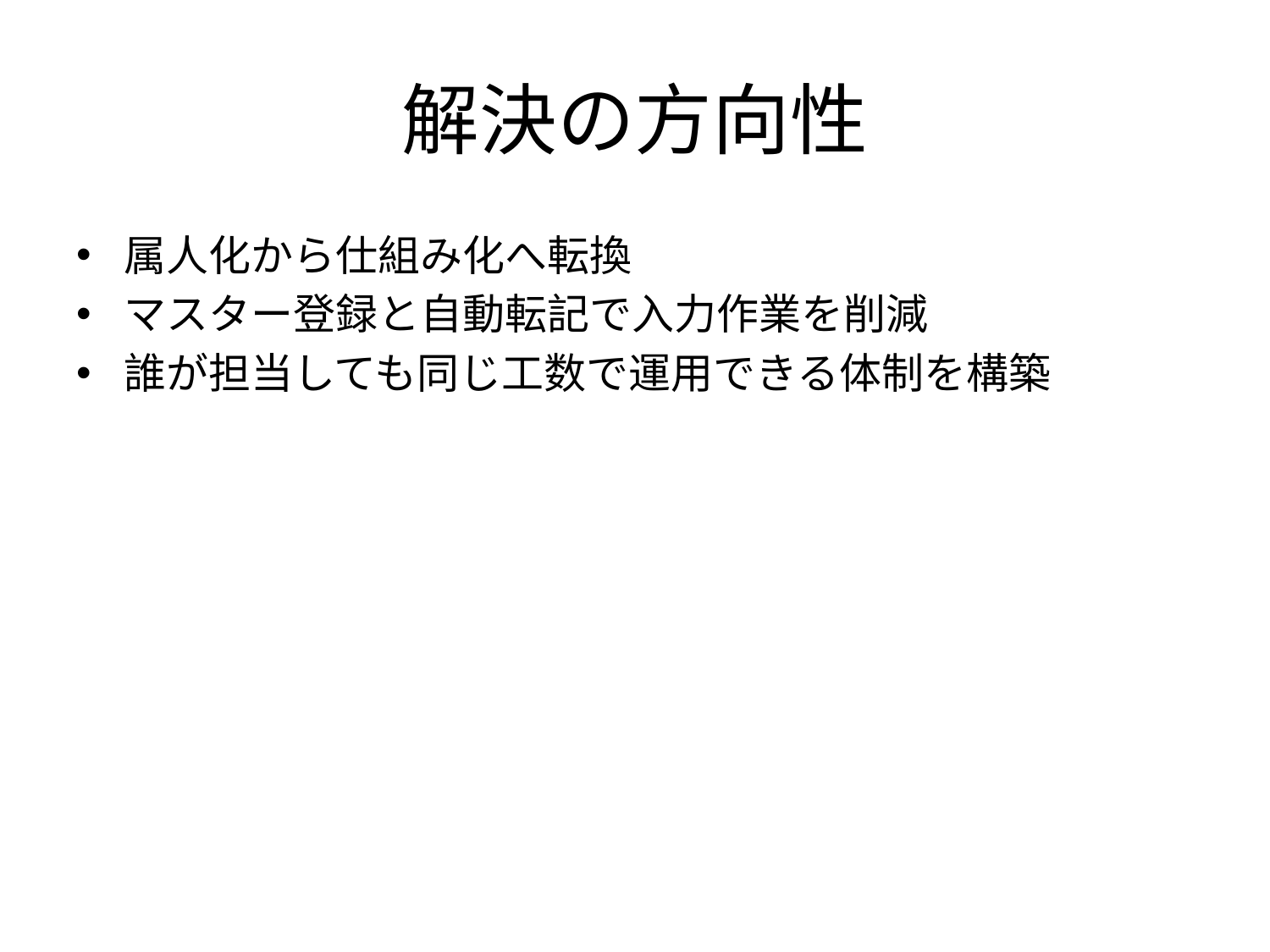

# 解決の方向性
属人化から仕組み化へ転換
マスター登録と自動転記で入力作業を削減
誰が担当しても同じ工数で運用できる体制を構築